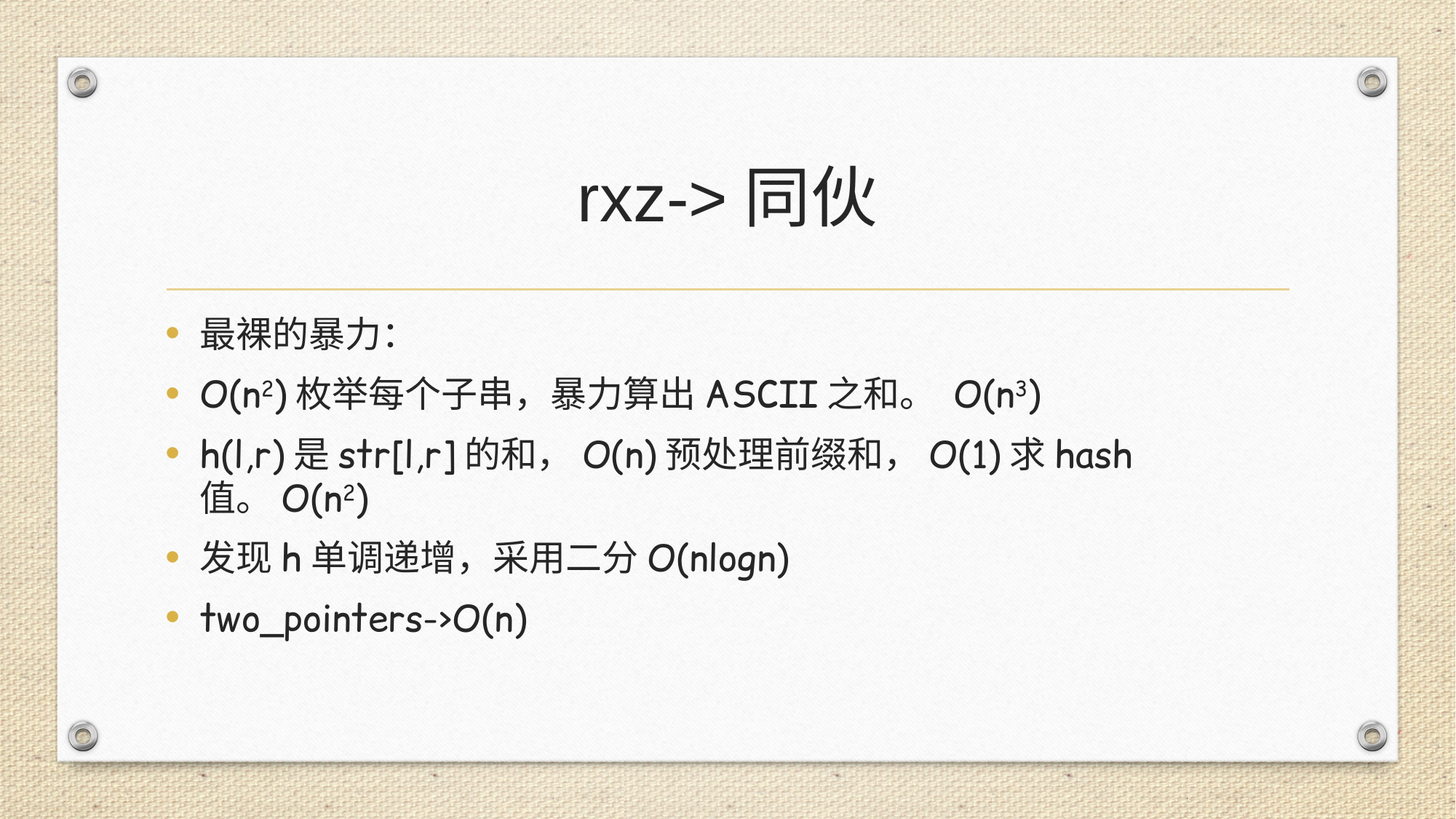

# rxz->同伙
最裸的暴力：
O(n2)枚举每个子串，暴力算出ASCII之和。 O(n3)
h(l,r)是str[l,r]的和，O(n)预处理前缀和，O(1)求hash值。O(n2)
发现h单调递增，采用二分O(nlogn)
two_pointers->O(n)